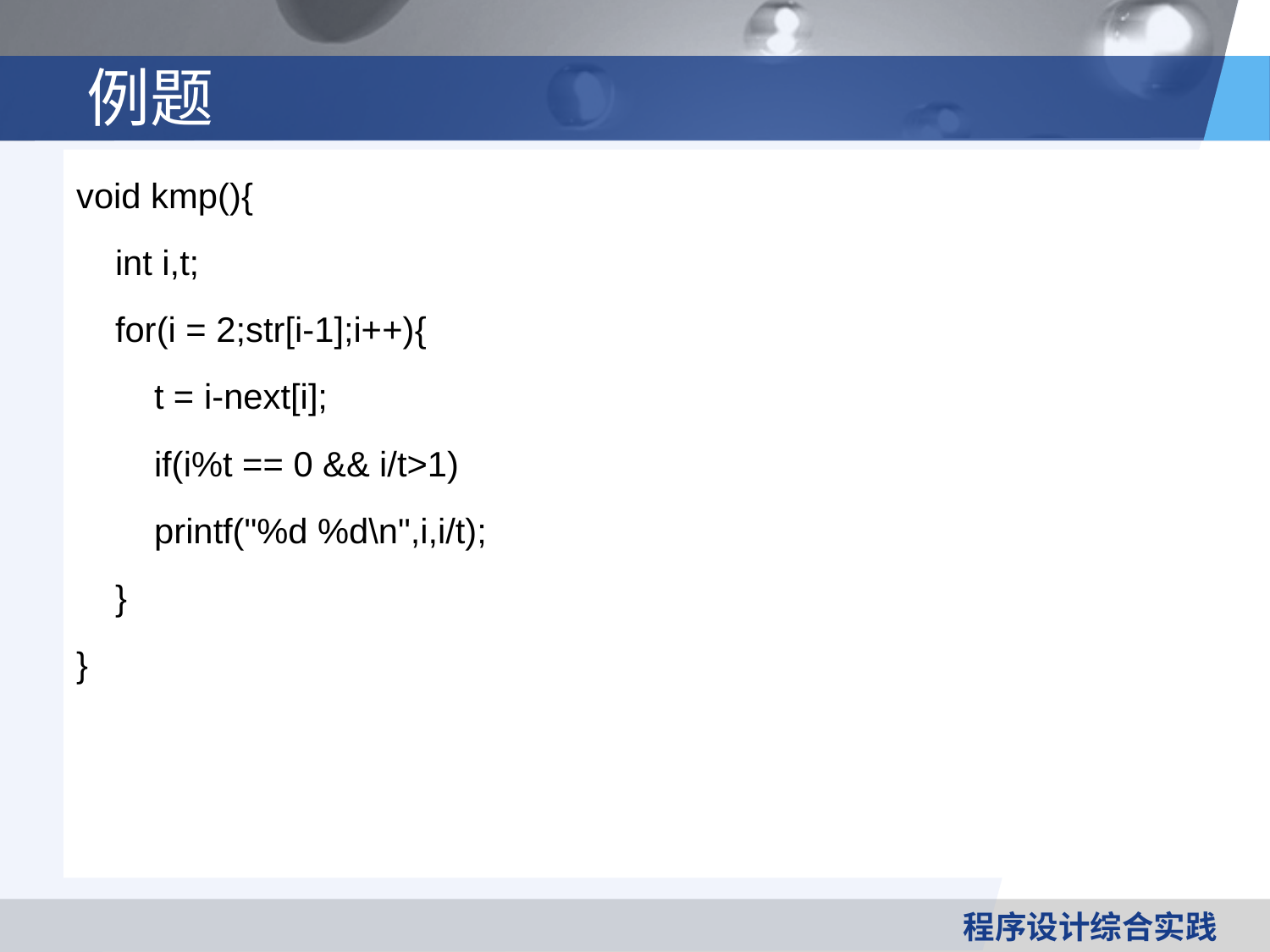

# 例题
void kmp(){
    int i,t;
    for(i = 2;str[i-1];i++){
        t = i-next[i];
        if(i%t == 0 && i/t>1)
        printf("%d %d\n",i,i/t);
    }
}